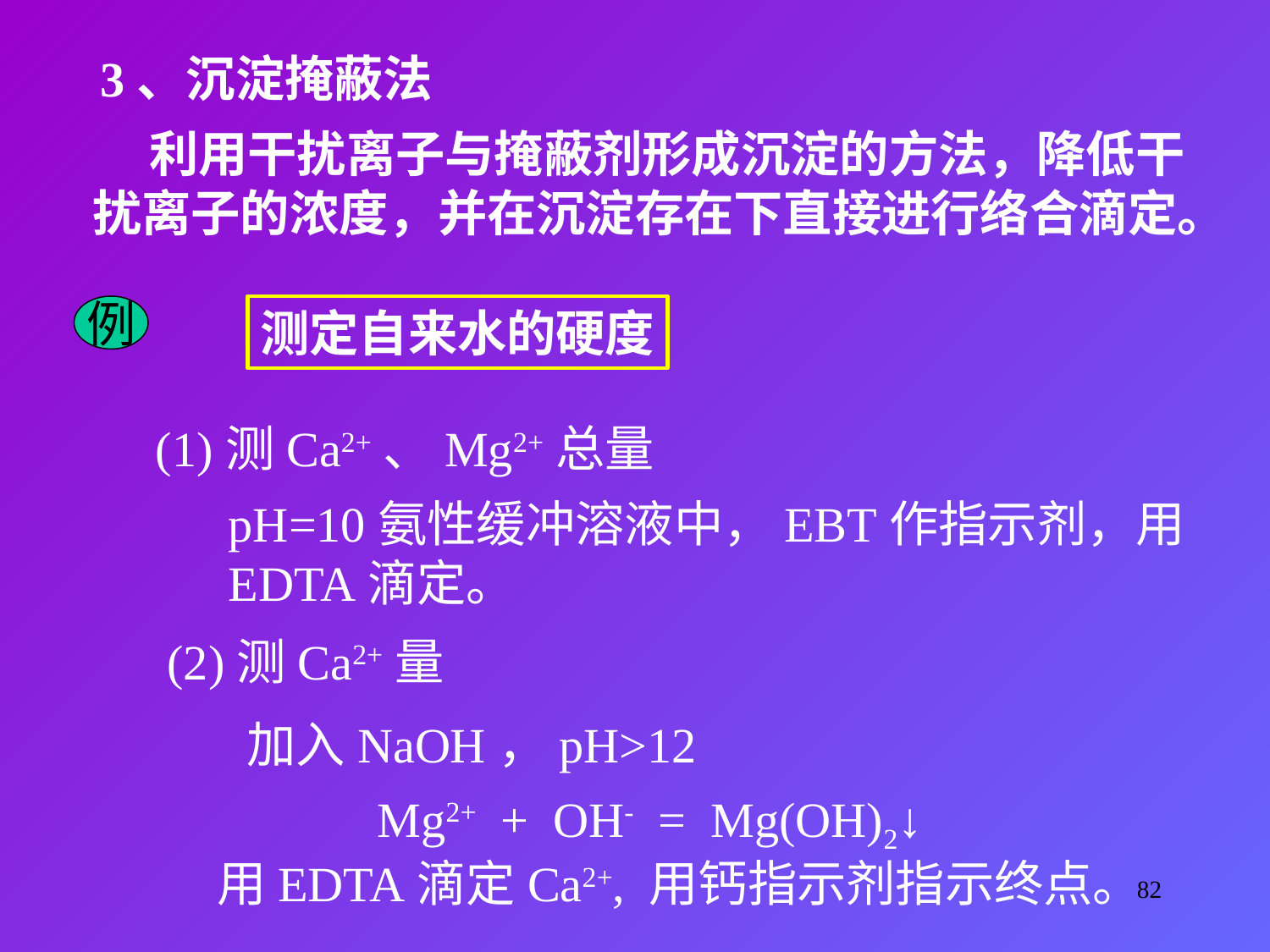

3、沉淀掩蔽法
    利用干扰离子与掩蔽剂形成沉淀的方法，降低干
扰离子的浓度，并在沉淀存在下直接进行络合滴定。
例
测定自来水的硬度
(1)测Ca2+、Mg2+总量
pH=10氨性缓冲溶液中，EBT作指示剂，用
EDTA滴定。
(2)测Ca2+量
加入NaOH，pH>12
Mg2+  +  OH-  =  Mg(OH)2↓
用EDTA滴定Ca2+, 用钙指示剂指示终点。
82